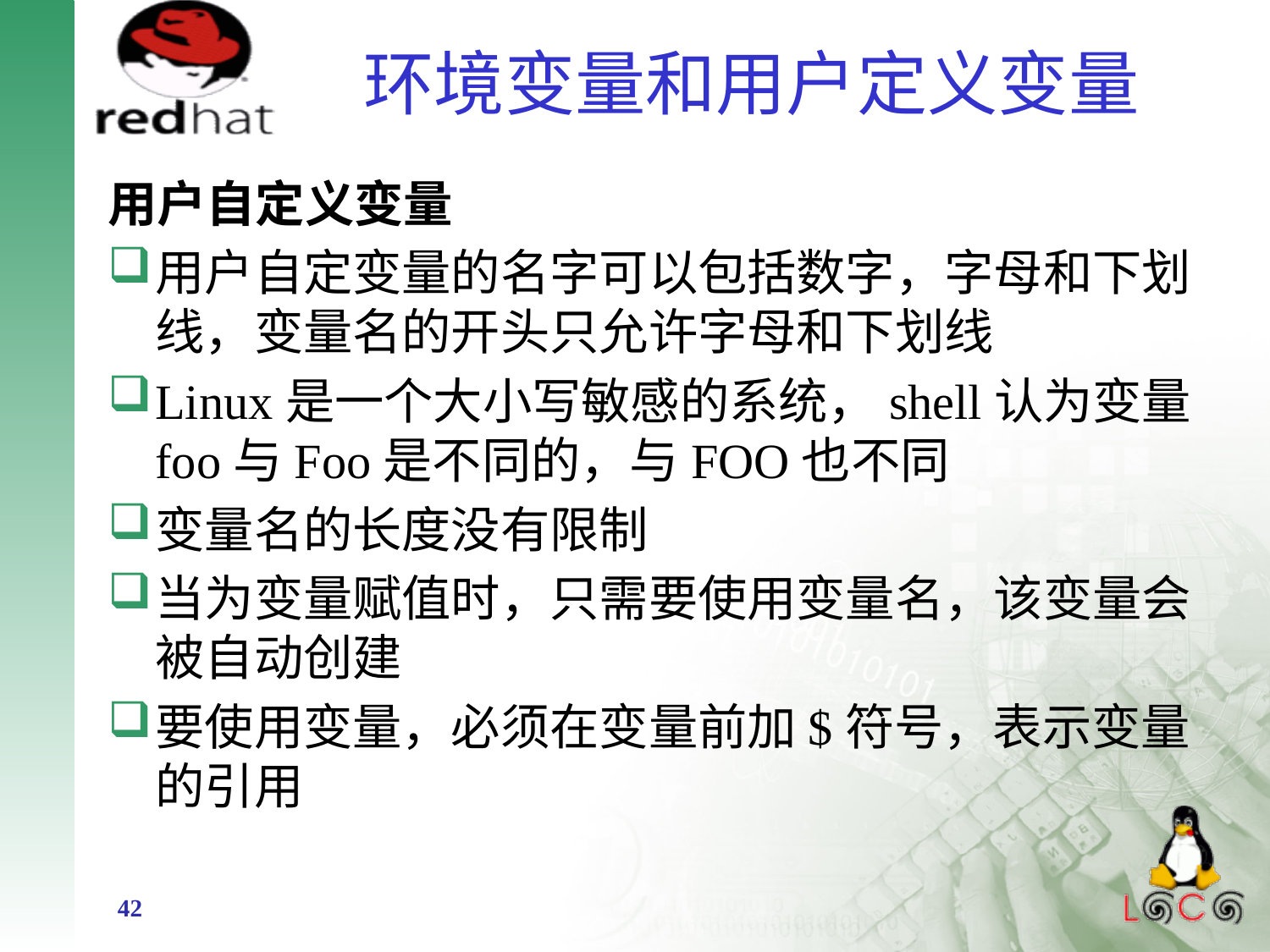

# 环境变量和用户定义变量
用户自定义变量
用户自定变量的名字可以包括数字，字母和下划线，变量名的开头只允许字母和下划线
Linux是一个大小写敏感的系统，shell认为变量foo与Foo是不同的，与FOO也不同
变量名的长度没有限制
当为变量赋值时，只需要使用变量名，该变量会被自动创建
要使用变量，必须在变量前加$符号，表示变量的引用

42